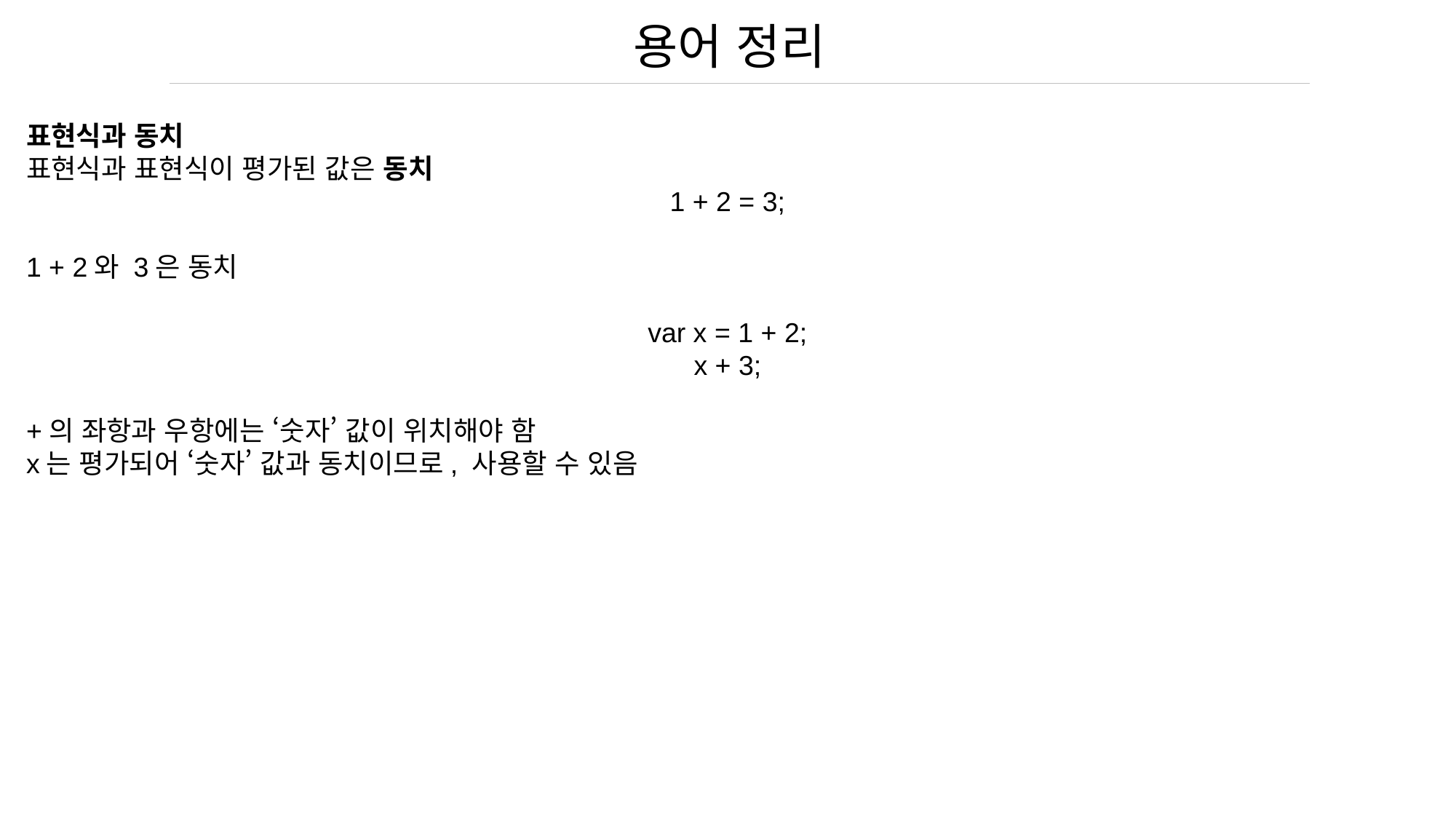

용어 정리
표현식과 동치
표현식과 표현식이 평가된 값은 동치
1 + 2 = 3;

1 + 2와 3은 동치

var x = 1 + 2;
x + 3;

+의 좌항과 우항에는 ‘숫자’ 값이 위치해야 함
x는 평가되어 ‘숫자’ 값과 동치이므로, 사용할 수 있음